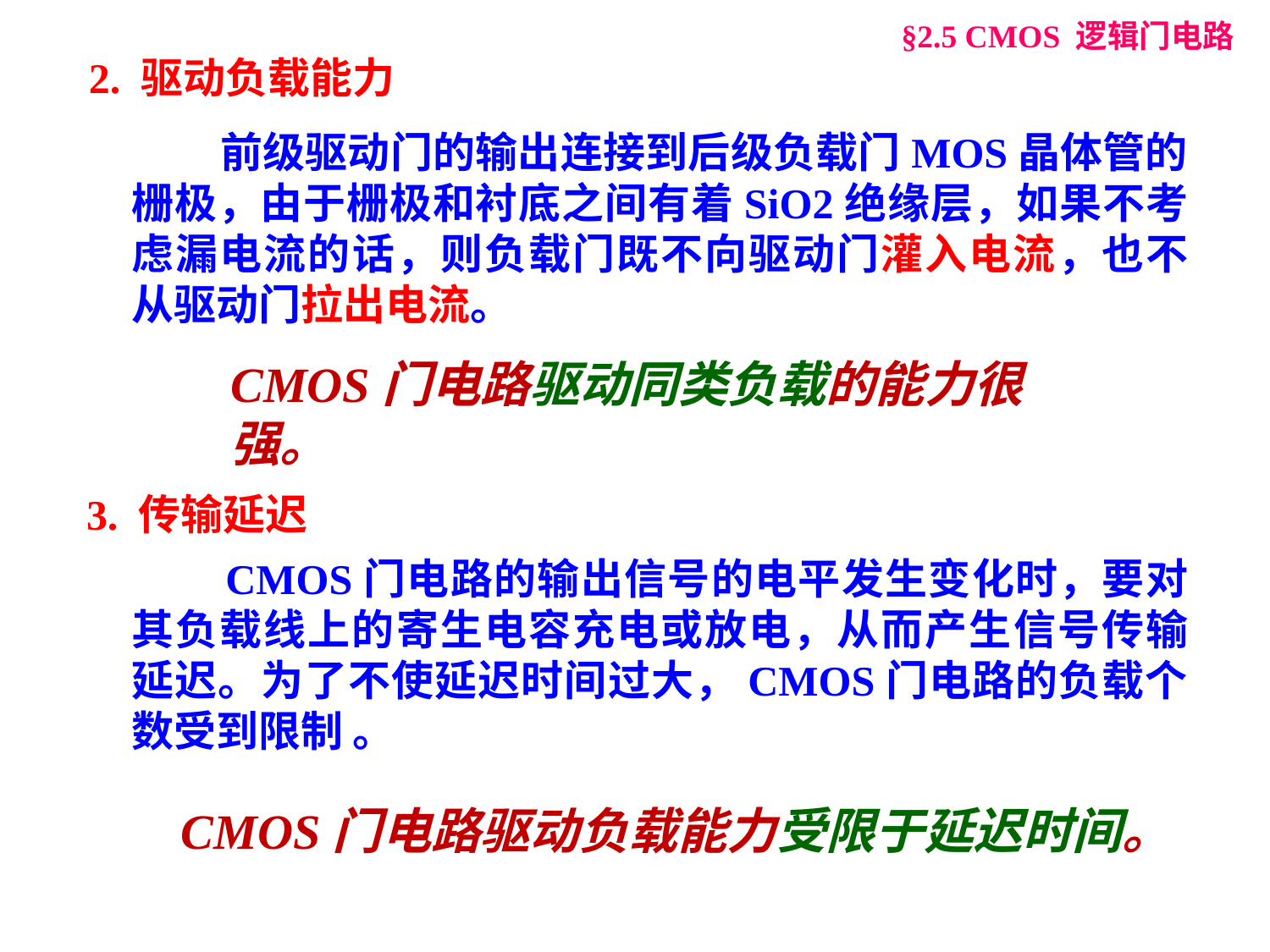

§2.5 CMOS 逻辑门电路
2. 驱动负载能力
        前级驱动门的输出连接到后级负载门MOS晶体管的栅极，由于栅极和衬底之间有着SiO2绝缘层，如果不考虑漏电流的话，则负载门既不向驱动门灌入电流，也不从驱动门拉出电流。
CMOS门电路驱动同类负载的能力很强。
3. 传输延迟
        CMOS门电路的输出信号的电平发生变化时，要对其负载线上的寄生电容充电或放电，从而产生信号传输延迟。为了不使延迟时间过大，CMOS门电路的负载个数受到限制 。
CMOS门电路驱动负载能力受限于延迟时间。